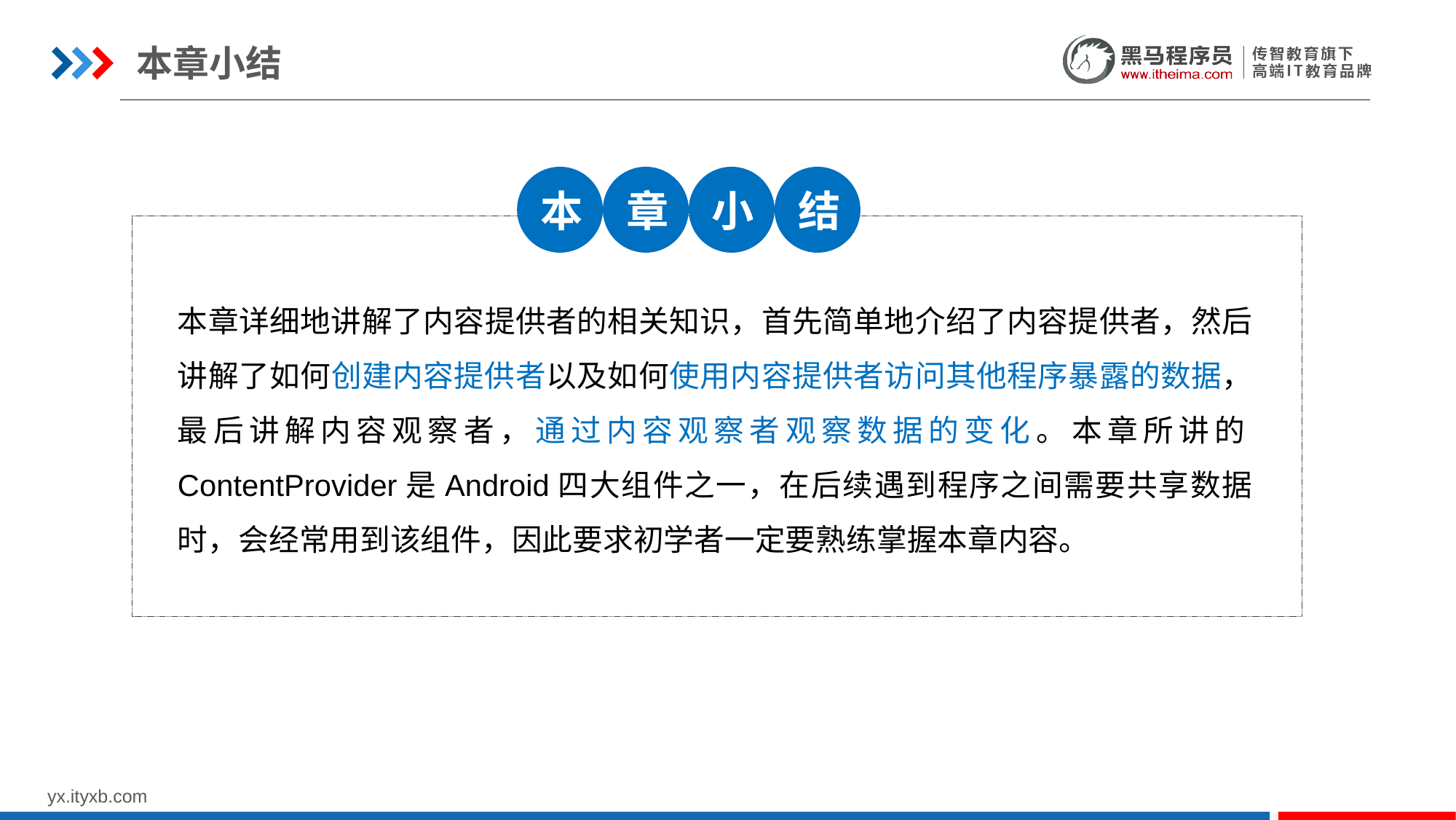

本章小结
本
章
小
结

本章详细地讲解了内容提供者的相关知识，首先简单地介绍了内容提供者，然后讲解了如何创建内容提供者以及如何使用内容提供者访问其他程序暴露的数据，最后讲解内容观察者，通过内容观察者观察数据的变化。本章所讲的ContentProvider是Android四大组件之一，在后续遇到程序之间需要共享数据时，会经常用到该组件，因此要求初学者一定要熟练掌握本章内容。